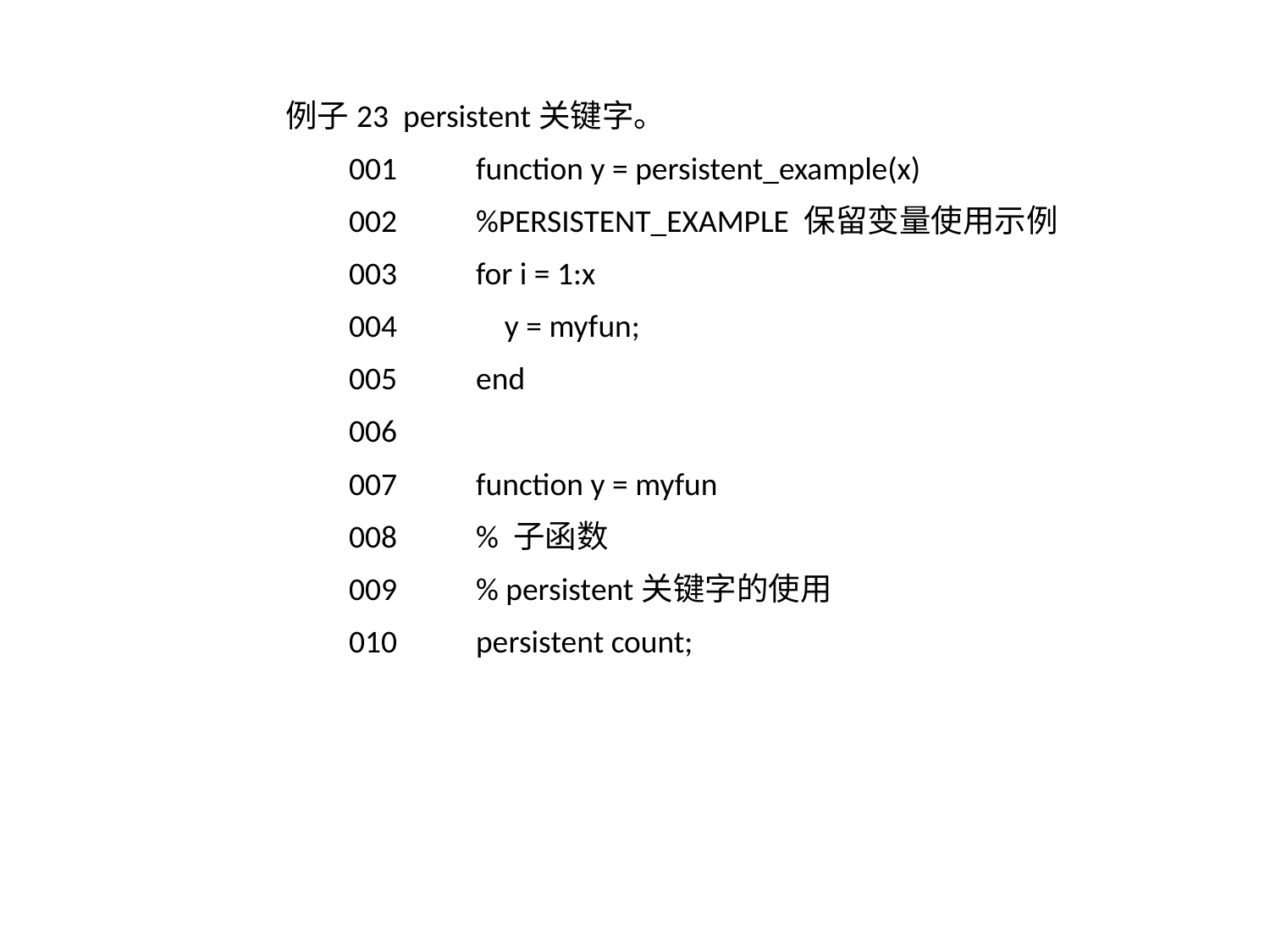

例子23  persistent关键字。
001	function y = persistent_example(x)
002	%PERSISTENT_EXAMPLE 保留变量使用示例
003	for i = 1:x
004	    y = myfun;
005	end
006
007	function y = myfun
008	% 子函数
009	% persistent关键字的使用
010	persistent count;